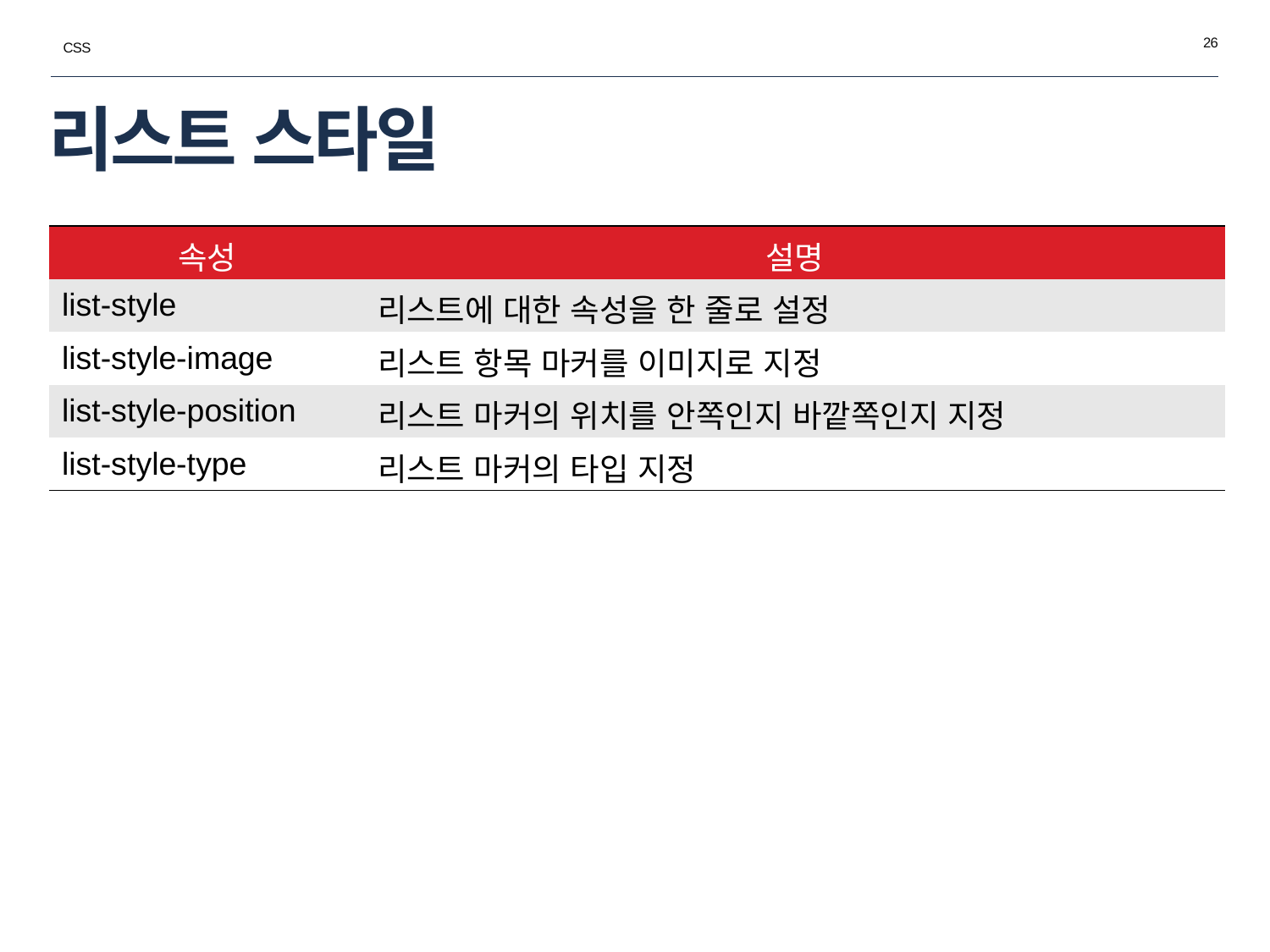

26
CSS
# 리스트 스타일
| 속성 | 설명 |
| --- | --- |
| list-style | 리스트에 대한 속성을 한 줄로 설정 |
| list-style-image | 리스트 항목 마커를 이미지로 지정 |
| list-style-position | 리스트 마커의 위치를 안쪽인지 바깥쪽인지 지정 |
| list-style-type | 리스트 마커의 타입 지정 |